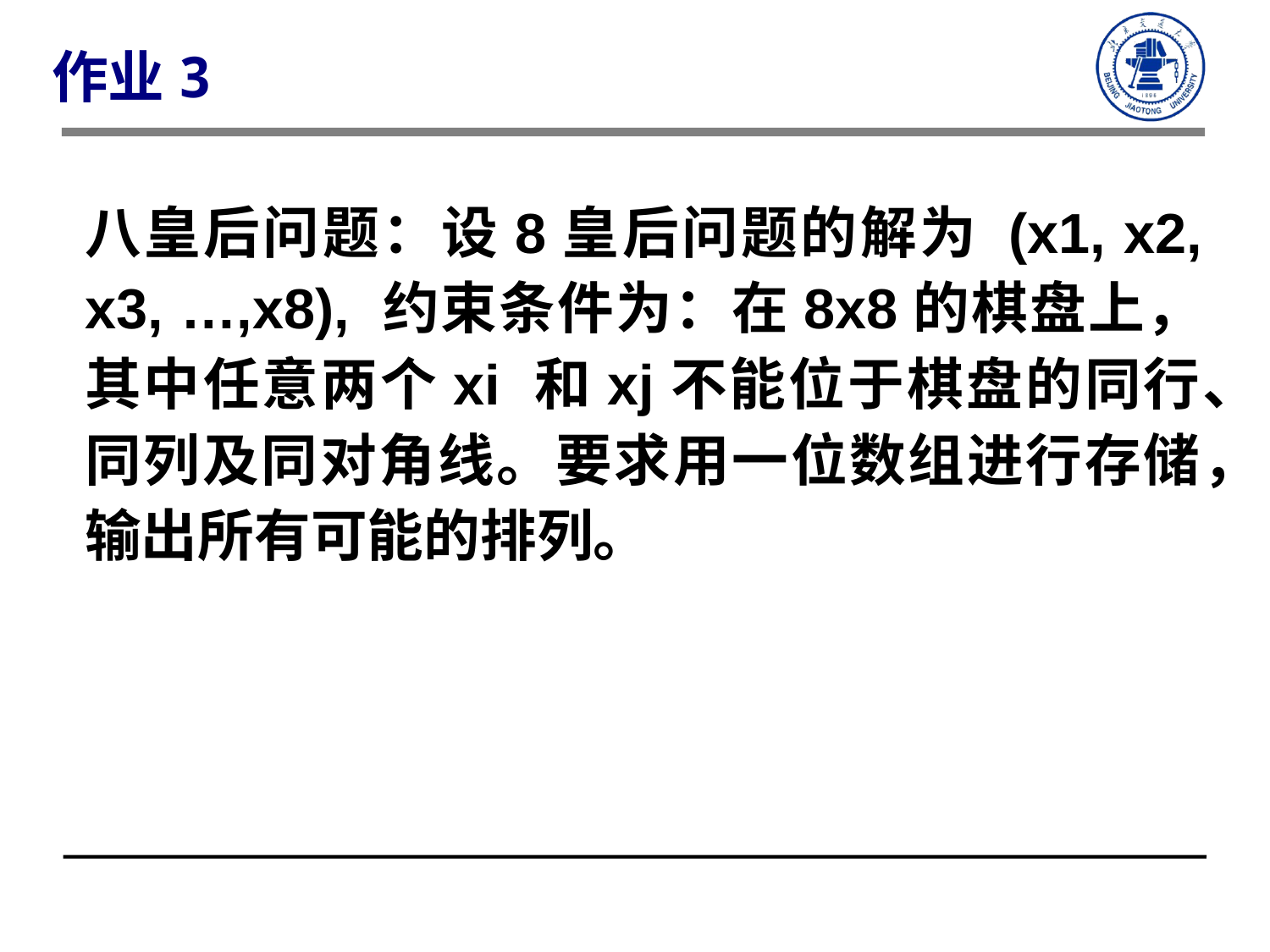

作业3
八皇后问题：设8皇后问题的解为 (x1, x2, x3, …,x8), 约束条件为：在8x8的棋盘上，其中任意两个xi 和xj不能位于棋盘的同行、同列及同对角线。要求用一位数组进行存储，输出所有可能的排列。